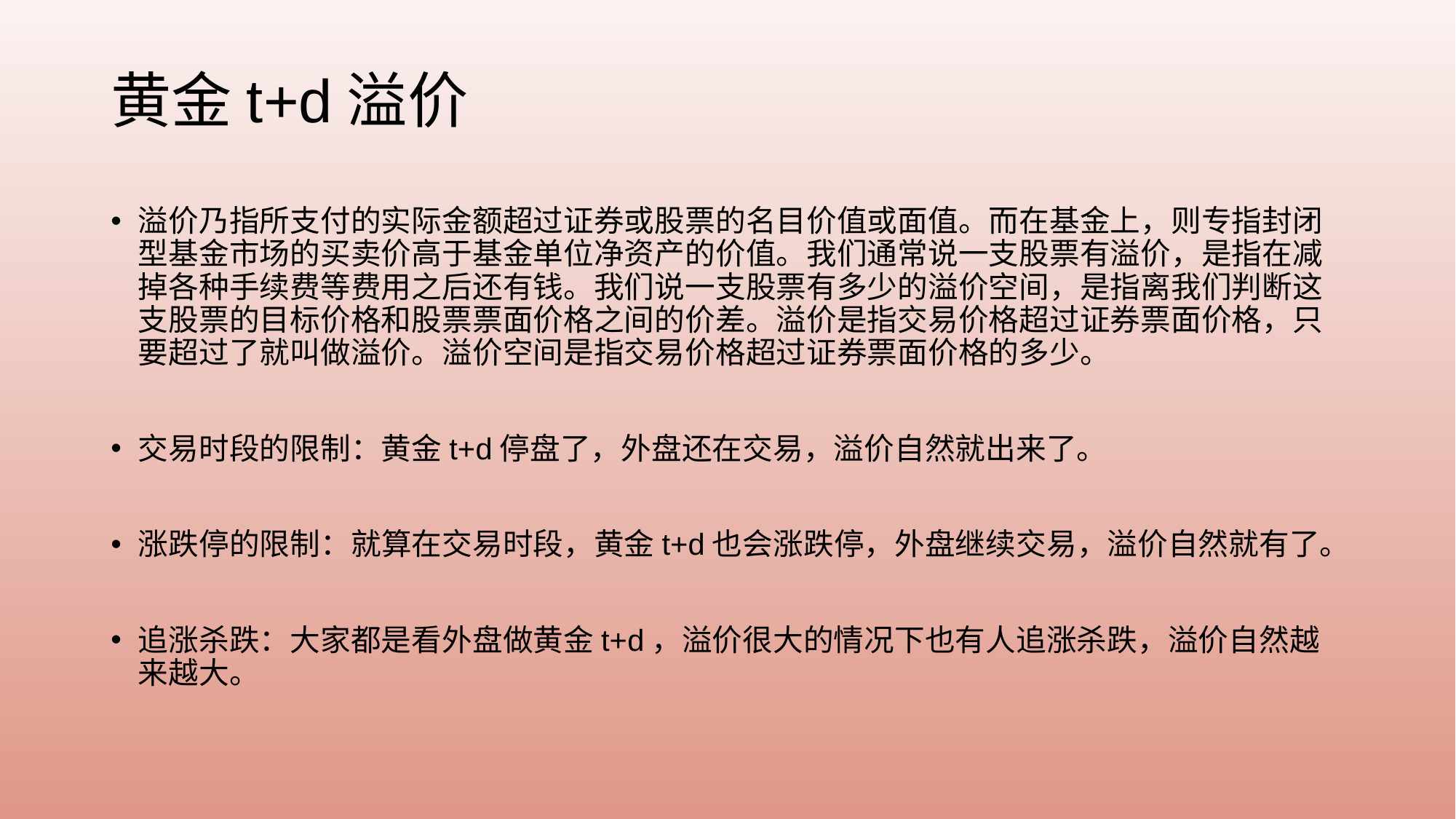

# 黄金t+d溢价

溢价乃指所支付的实际金额超过证券或股票的名目价值或面值。而在基金上，则专指封闭型基金市场的买卖价高于基金单位净资产的价值。我们通常说一支股票有溢价，是指在减掉各种手续费等费用之后还有钱。我们说一支股票有多少的溢价空间，是指离我们判断这支股票的目标价格和股票票面价格之间的价差。溢价是指交易价格超过证券票面价格，只要超过了就叫做溢价。溢价空间是指交易价格超过证券票面价格的多少。

交易时段的限制：黄金t+d停盘了，外盘还在交易，溢价自然就出来了。

涨跌停的限制：就算在交易时段，黄金t+d也会涨跌停，外盘继续交易，溢价自然就有了。

追涨杀跌：大家都是看外盘做黄金t+d，溢价很大的情况下也有人追涨杀跌，溢价自然越来越大。